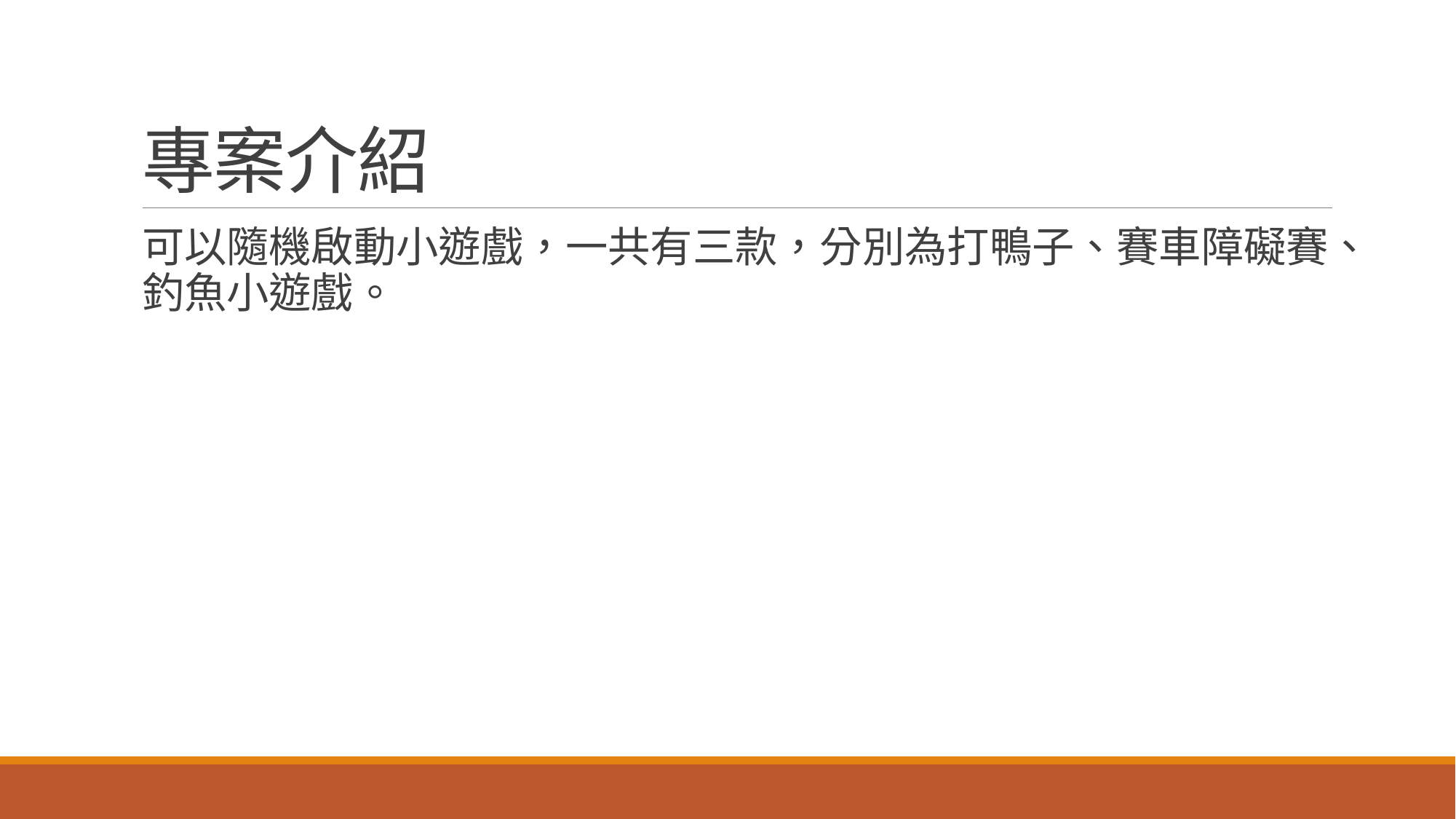

# 專案介紹
可以隨機啟動小遊戲，一共有三款，分別為打鴨子、賽車障礙賽、釣魚小遊戲。